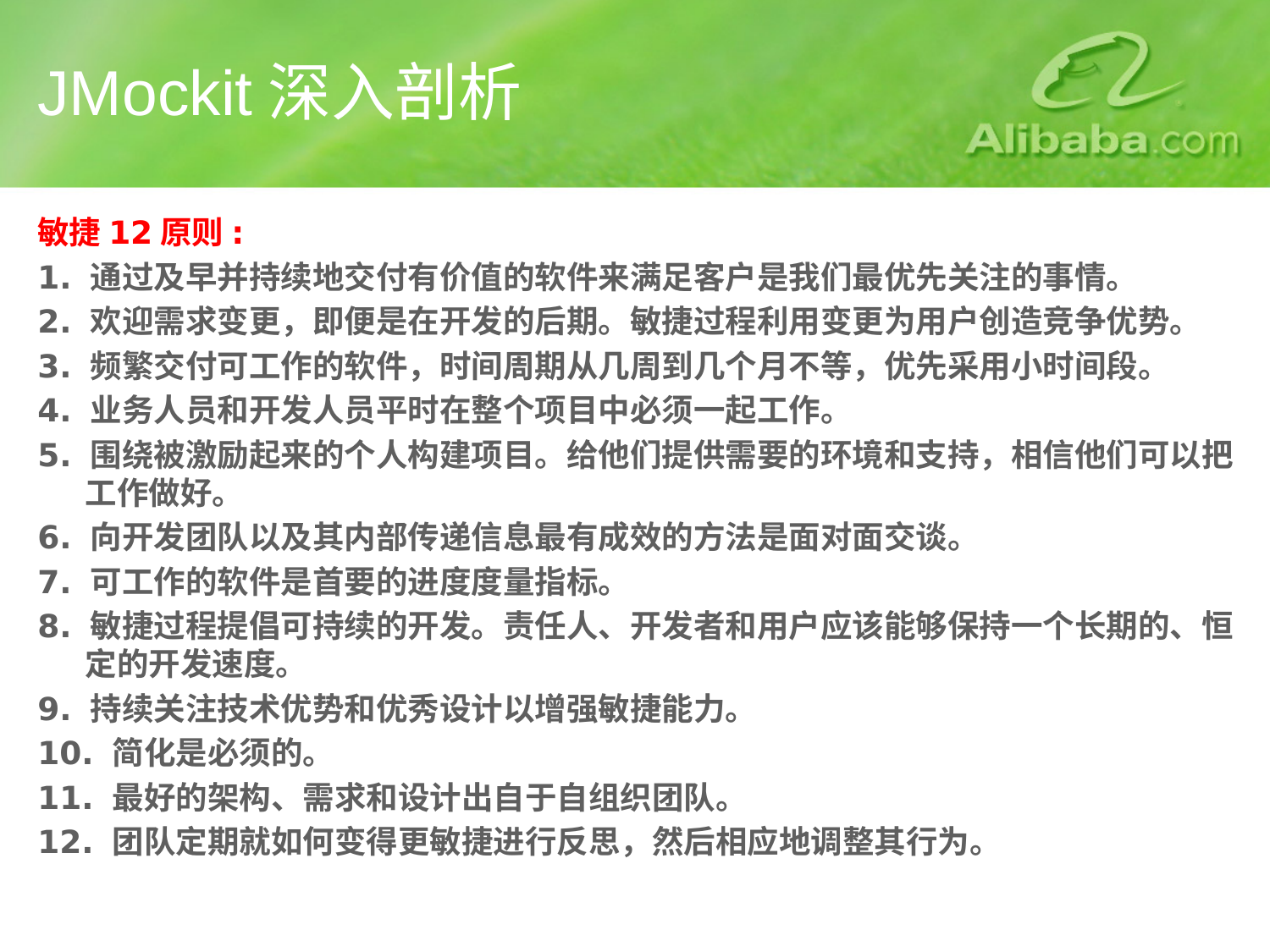

# JMockit深入剖析
敏捷12原则:
1. 通过及早并持续地交付有价值的软件来满足客户是我们最优先关注的事情。
2. 欢迎需求变更，即便是在开发的后期。敏捷过程利用变更为用户创造竞争优势。
3. 频繁交付可工作的软件，时间周期从几周到几个月不等，优先采用小时间段。
4. 业务人员和开发人员平时在整个项目中必须一起工作。
5. 围绕被激励起来的个人构建项目。给他们提供需要的环境和支持，相信他们可以把工作做好。
6. 向开发团队以及其内部传递信息最有成效的方法是面对面交谈。
7. 可工作的软件是首要的进度度量指标。
8. 敏捷过程提倡可持续的开发。责任人、开发者和用户应该能够保持一个长期的、恒定的开发速度。
9. 持续关注技术优势和优秀设计以增强敏捷能力。
10. 简化是必须的。
11. 最好的架构、需求和设计出自于自组织团队。
12. 团队定期就如何变得更敏捷进行反思，然后相应地调整其行为。